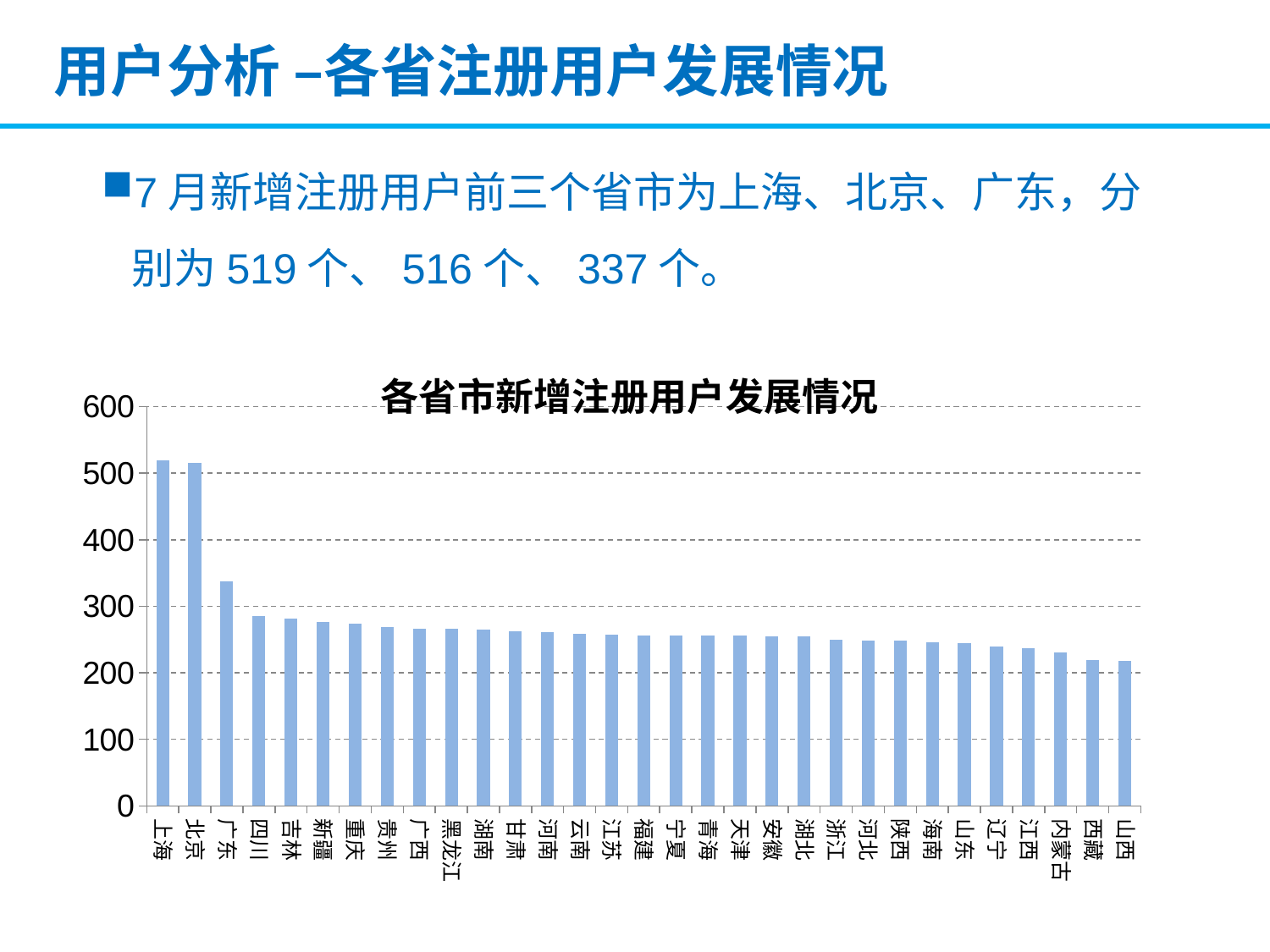

用户分析 –各省注册用户发展情况
7月新增注册用户前三个省市为上海、北京、广东，分别为519个、516个、337个。

### Chart: 各省市新增注册用户发展情况

| Category | 用户数 |
|---|---|
| 上海 | 519.0 |
| 北京 | 516.0 |
| 广东 | 337.0 |
| 四川 | 285.0 |
| 吉林 | 282.0 |
| 新疆 | 277.0 |
| 重庆 | 274.0 |
| 贵州 | 269.0 |
| 广西 | 266.0 |
| 黑龙江 | 266.0 |
| 湖南 | 265.0 |
| 甘肃 | 262.0 |
| 河南 | 261.0 |
| 云南 | 258.0 |
| 江苏 | 257.0 |
| 福建 | 256.0 |
| 宁夏 | 256.0 |
| 青海 | 256.0 |
| 天津 | 256.0 |
| 安徽 | 255.0 |
| 湖北 | 255.0 |
| 浙江 | 250.0 |
| 河北 | 249.0 |
| 陕西 | 249.0 |
| 海南 | 246.0 |
| 山东 | 245.0 |
| 辽宁 | 239.0 |
| 江西 | 237.0 |
| 内蒙古 | 231.0 |
| 西藏 | 219.0 |
| 山西 | 218.0 |